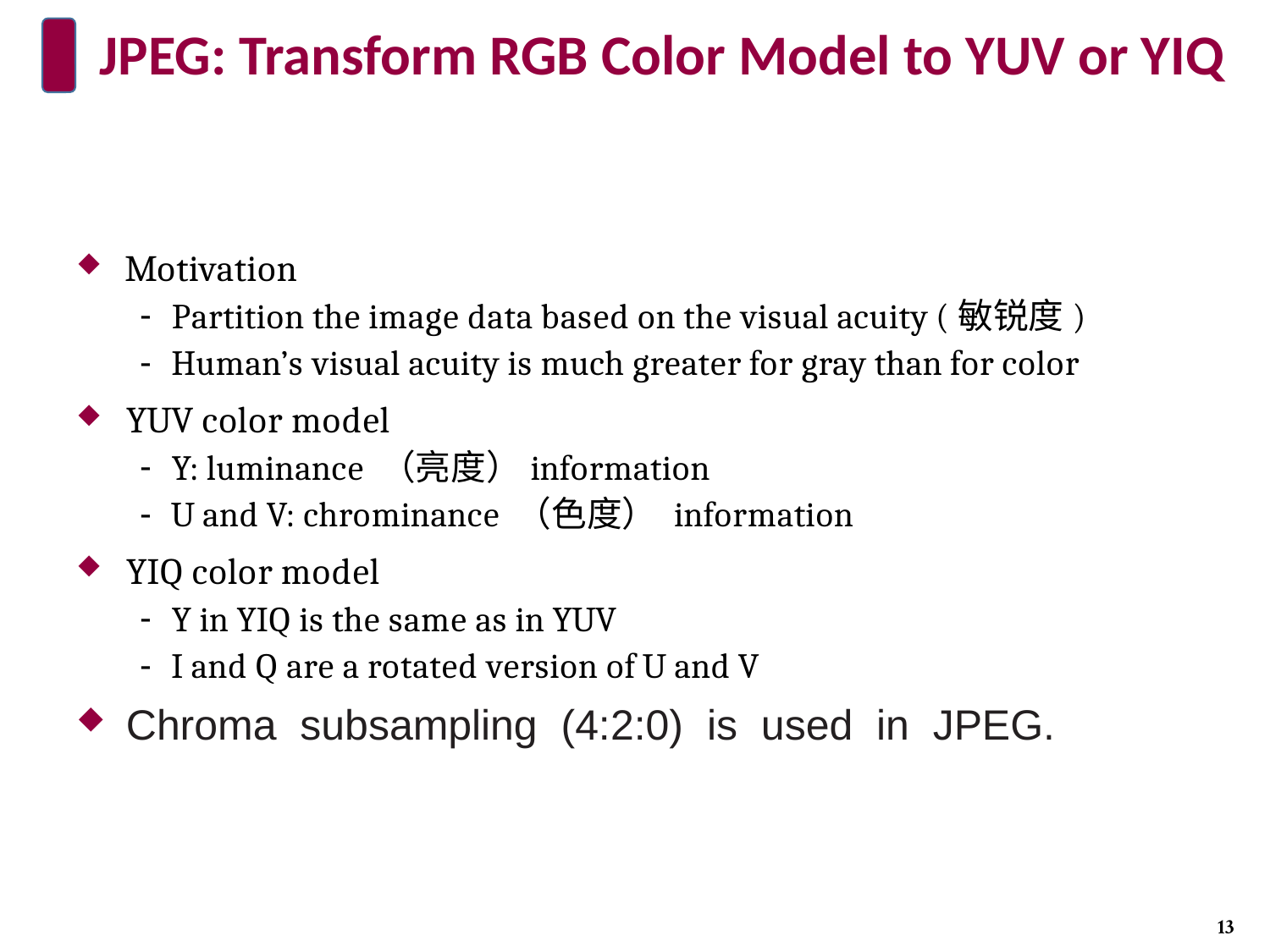

JPEG: Transform RGB Color Model to YUV or YIQ
Motivation
Partition the image data based on the visual acuity (敏锐度)
Human’s visual acuity is much greater for gray than for color
YUV color model
Y: luminance （亮度）information
U and V: chrominance （色度） information
YIQ color model
Y in YIQ is the same as in YUV
I and Q are a rotated version of U and V
Chroma  subsampling  (4:2:0)  is  used  in  JPEG.

13